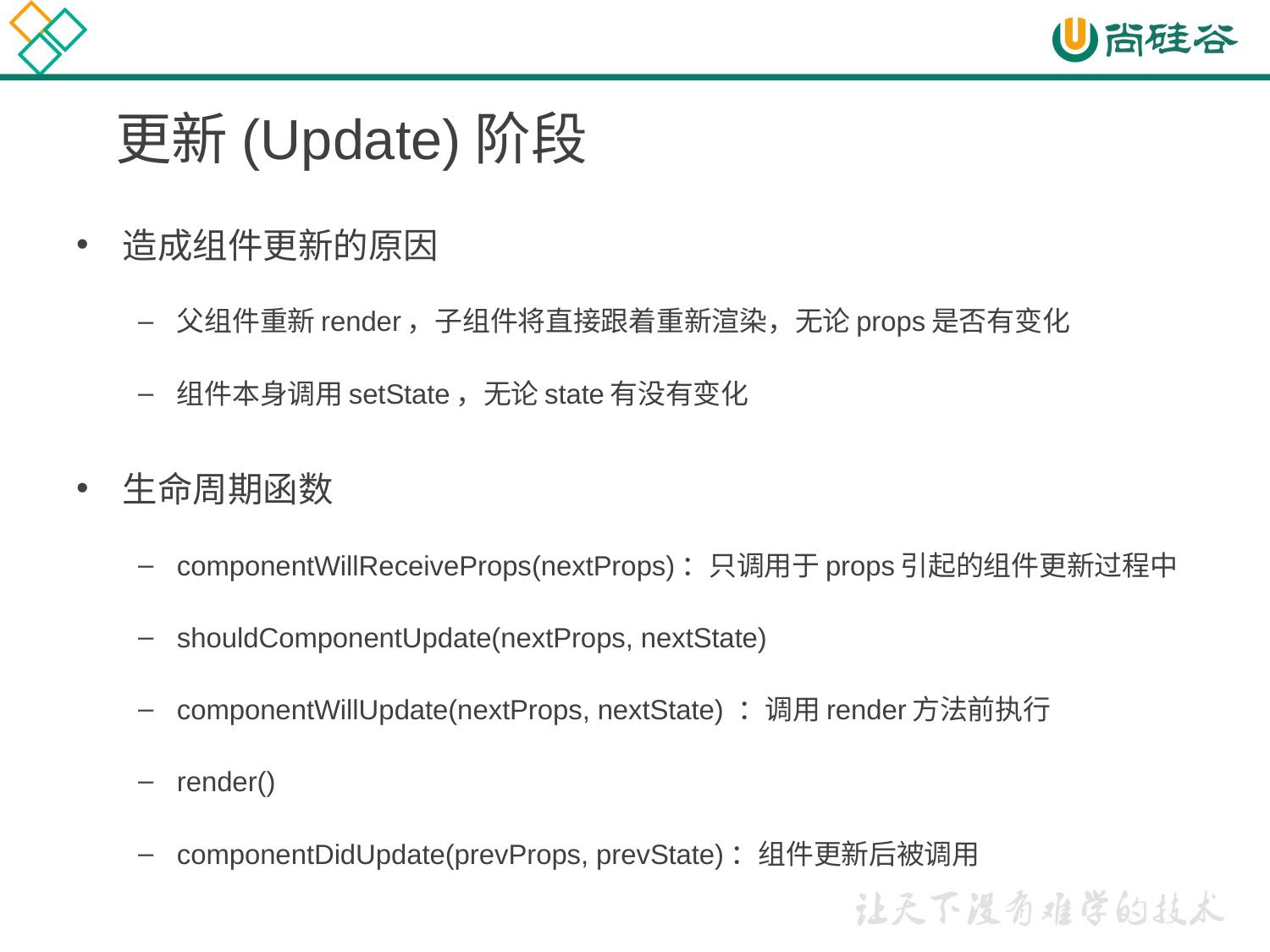

# 更新(Update)阶段
造成组件更新的原因
父组件重新render，子组件将直接跟着重新渲染，无论props是否有变化
组件本身调用setState，无论state有没有变化
生命周期函数
componentWillReceiveProps(nextProps)：只调用于props引起的组件更新过程中
shouldComponentUpdate(nextProps, nextState)
componentWillUpdate(nextProps, nextState) ：调用render方法前执行
render()
componentDidUpdate(prevProps, prevState)：组件更新后被调用